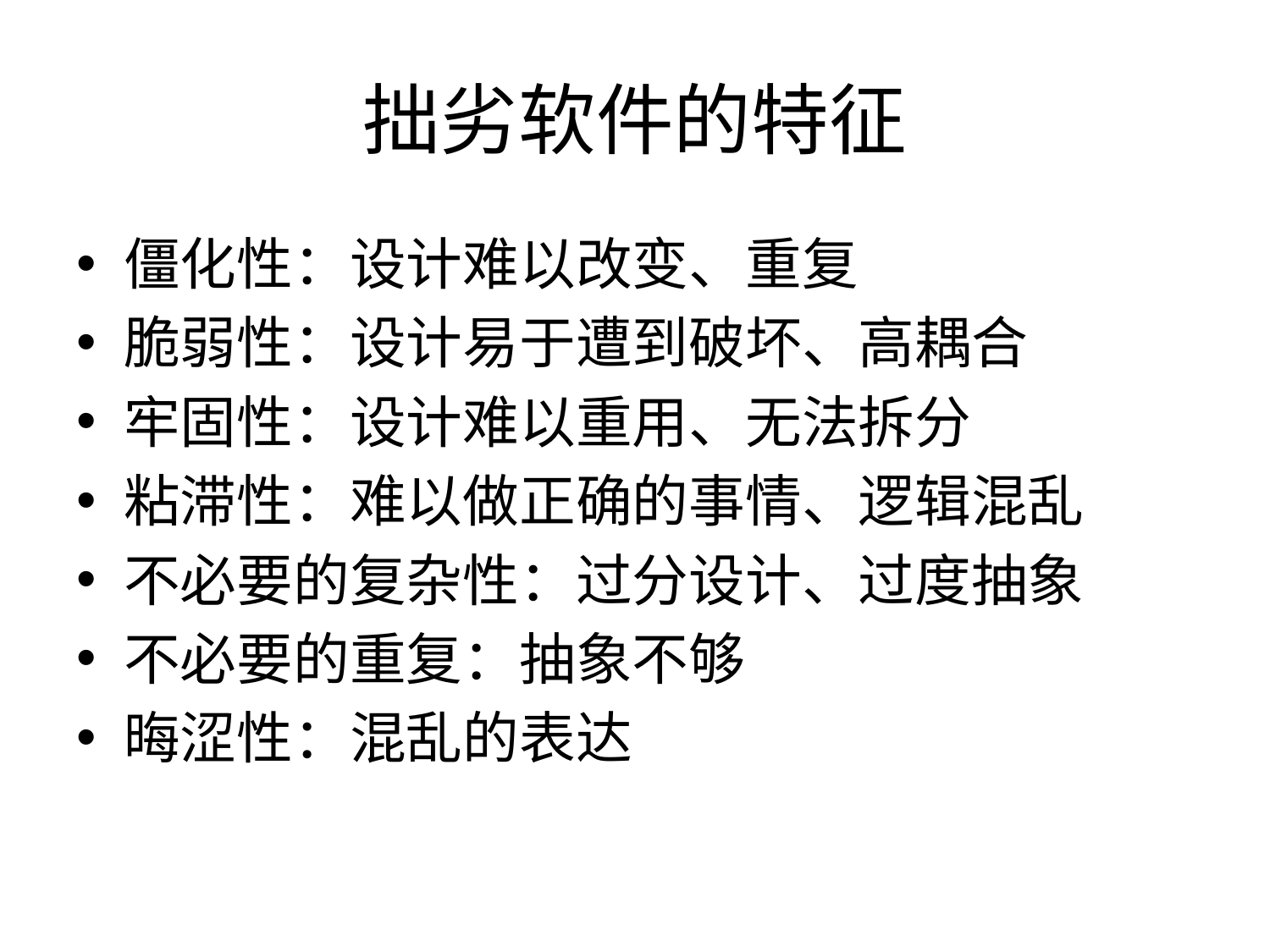

# 拙劣软件的特征
僵化性：设计难以改变、重复
脆弱性：设计易于遭到破坏、高耦合
牢固性：设计难以重用、无法拆分
粘滞性：难以做正确的事情、逻辑混乱
不必要的复杂性：过分设计、过度抽象
不必要的重复：抽象不够
晦涩性：混乱的表达